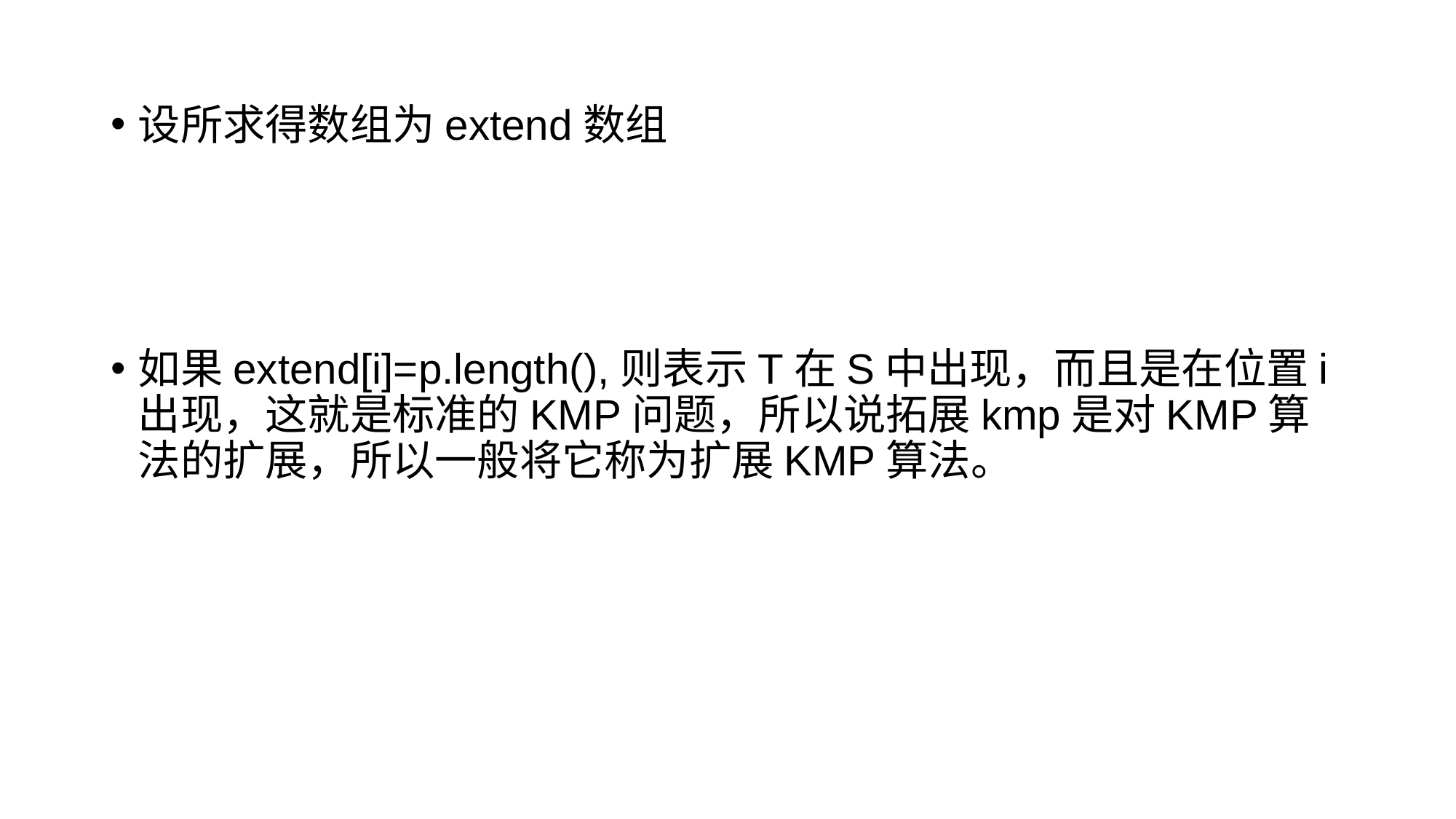

设所求得数组为extend数组

如果extend[i]=p.length(),则表示T在S中出现，而且是在位置i出现，这就是标准的KMP问题，所以说拓展kmp是对KMP算法的扩展，所以一般将它称为扩展KMP算法。